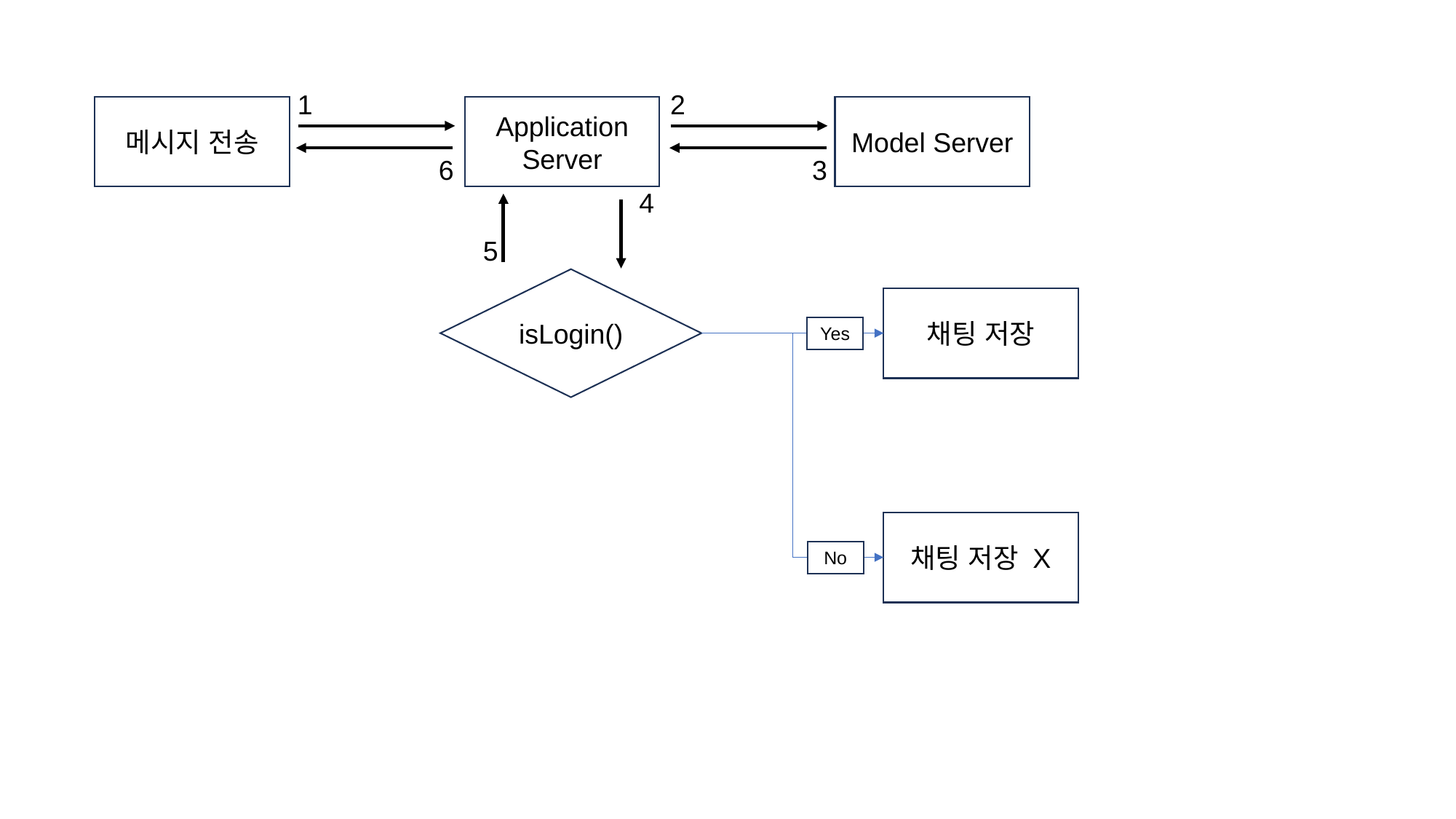

1
2
메시지 전송
Application Server
Model Server
6
3
4
5
isLogin()
채팅 저장
Yes
채팅 저장 X
No